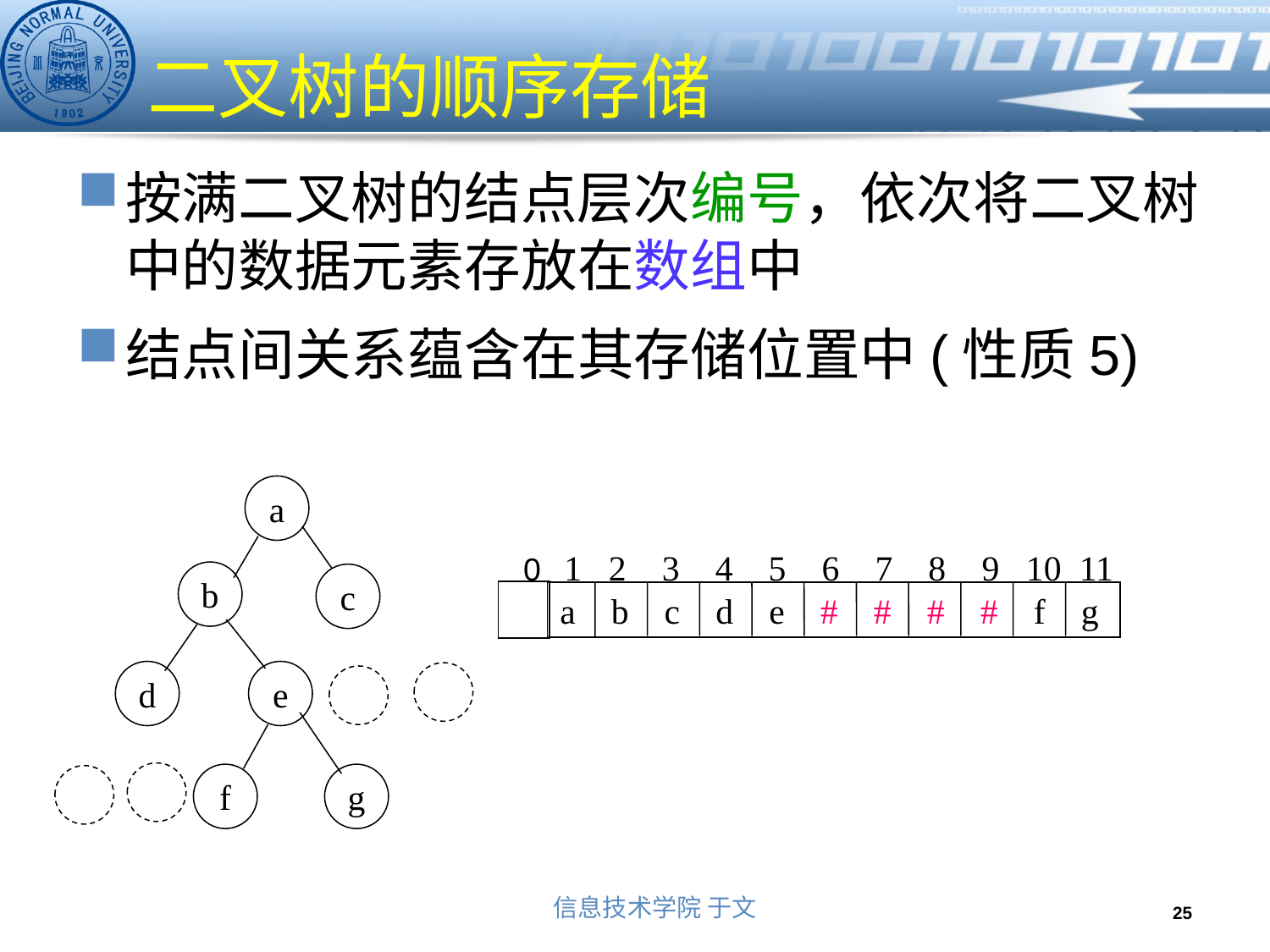

# 二叉树的顺序存储
按满二叉树的结点层次编号，依次将二叉树中的数据元素存放在数组中
结点间关系蕴含在其存储位置中(性质5)
a

b
c

d
e

f
g
1   2    3    4    5    6    7    8    9   10  11
0

a    b    c    d    e    #    #    #    #    f    g

25